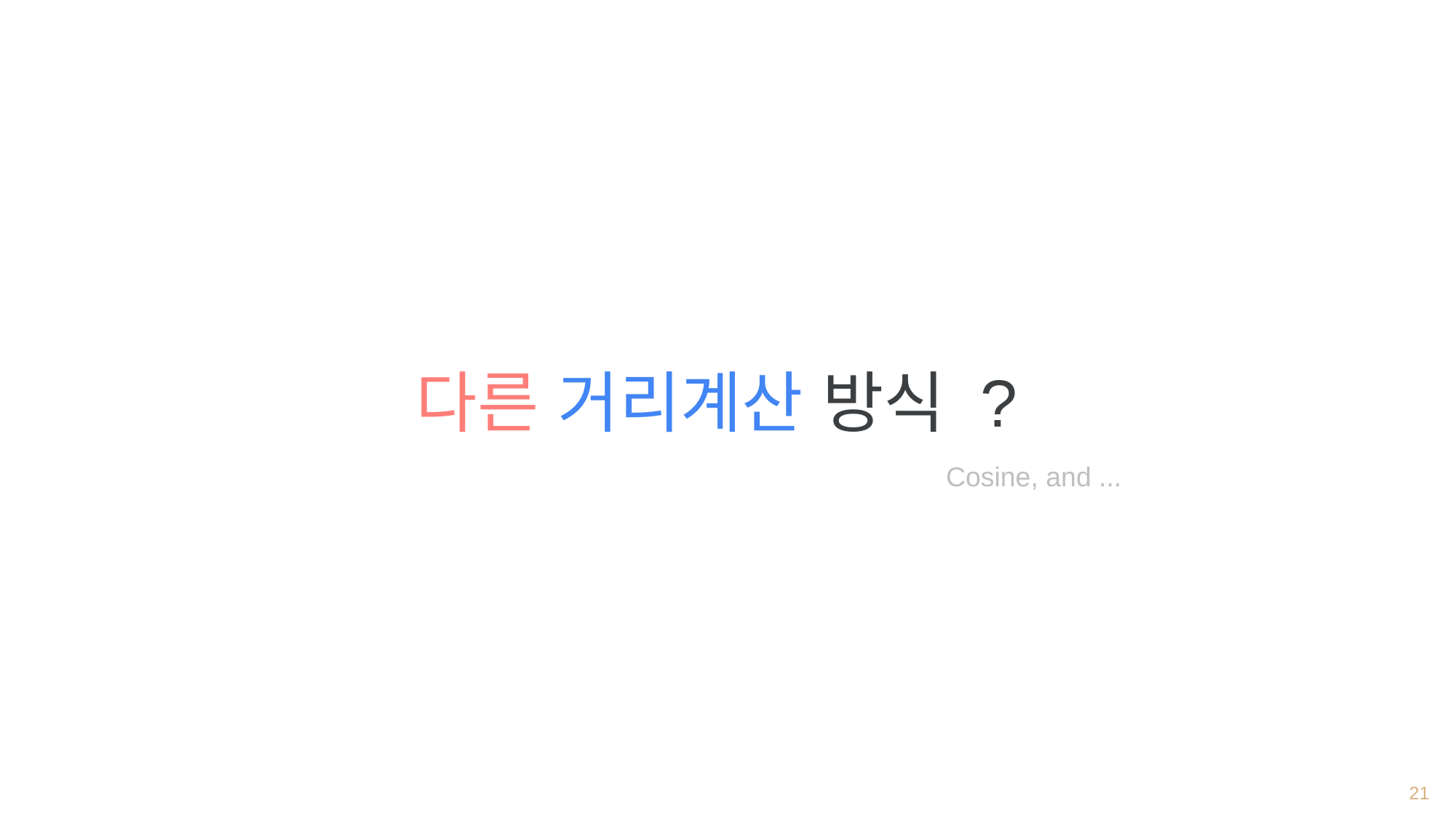

다른 거리계산 방식 ?
Cosine, and ...
21